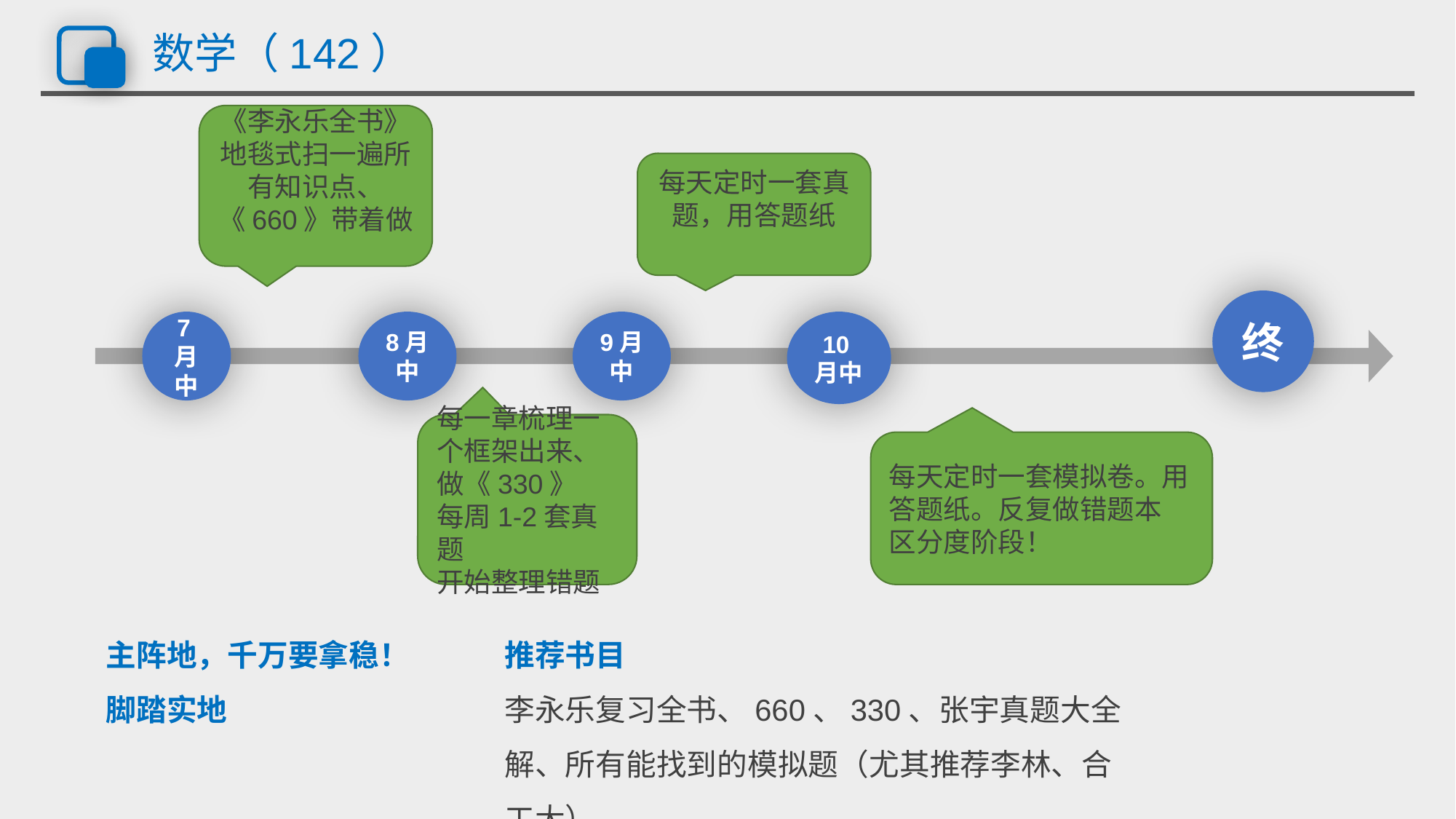

# 数学（142）
《李永乐全书》地毯式扫一遍所有知识点、《660》带着做

每天定时一套真题，用答题纸

终
8月中
9月中
10月中
7月中

每一章梳理一个框架出来、做《330》
每周1-2套真题
开始整理错题
每天定时一套模拟卷。用答题纸。反复做错题本
区分度阶段！
主阵地，千万要拿稳！
脚踏实地
推荐书目
李永乐复习全书、660、330、张宇真题大全解、所有能找到的模拟题（尤其推荐李林、合工大）